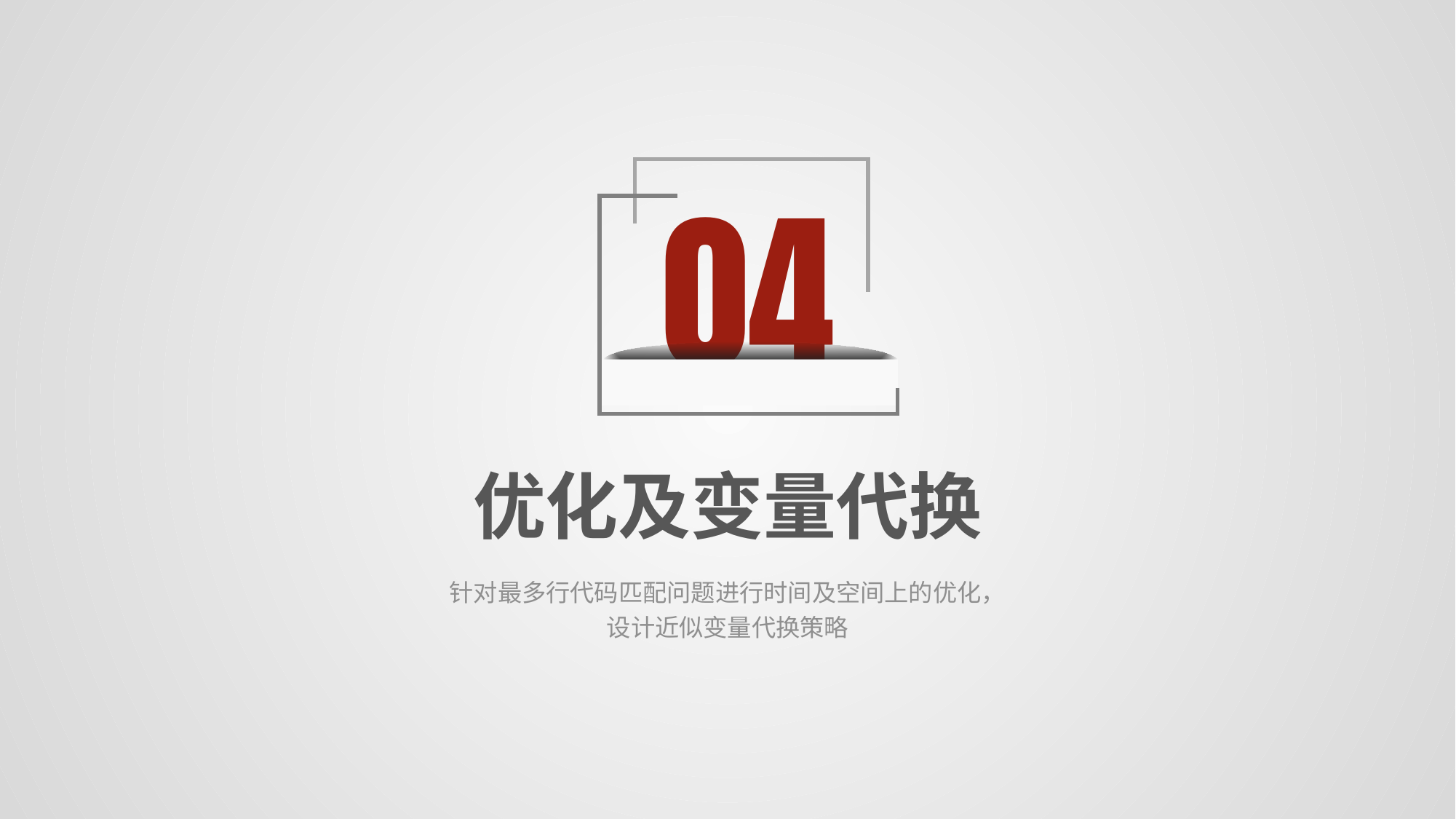

04

优化及变量代换
针对最多行代码匹配问题进行时间及空间上的优化，设计近似变量代换策略